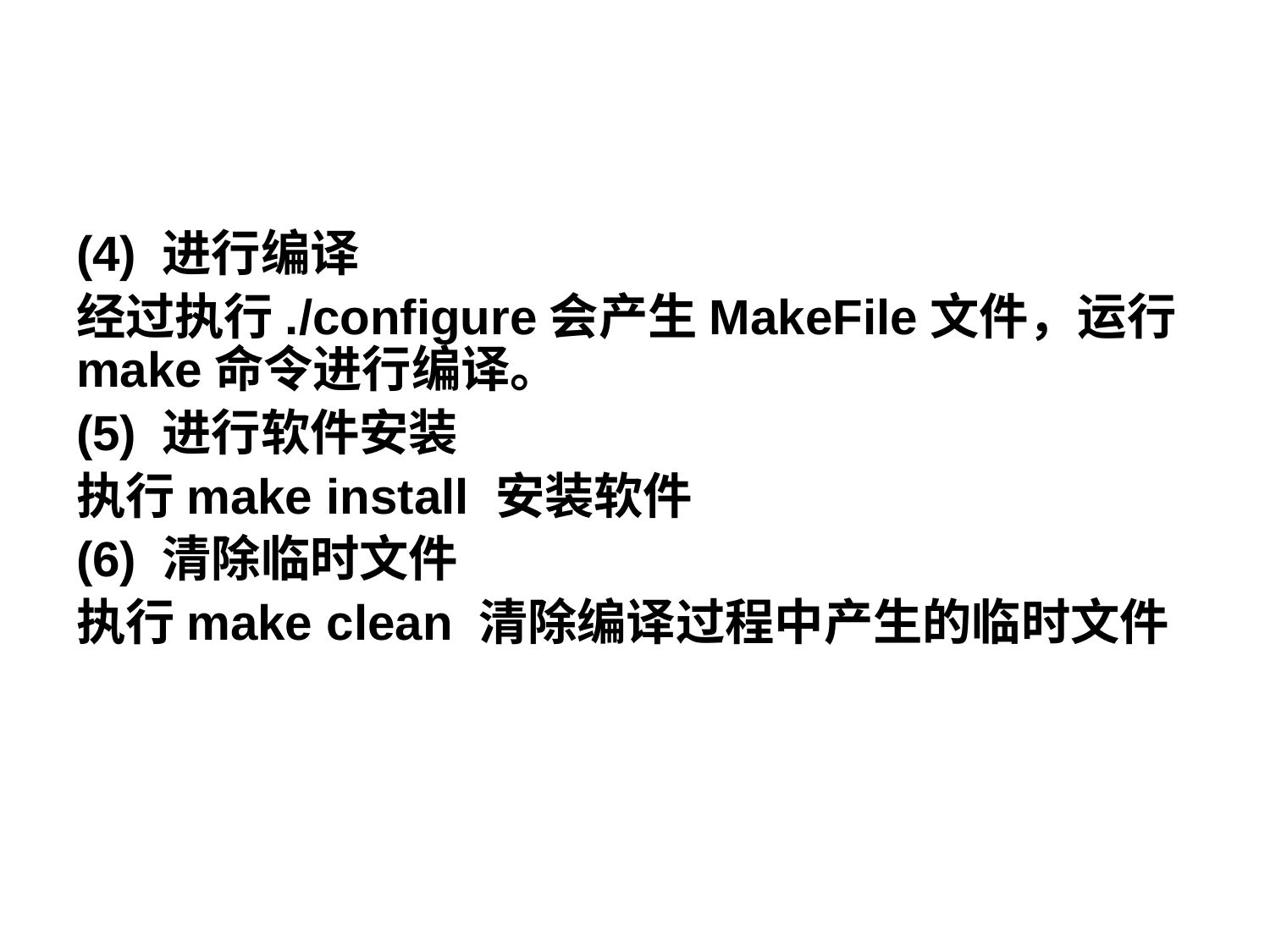

(4) 进行编译
经过执行./configure会产生MakeFile文件，运行make命令进行编译。
(5) 进行软件安装
执行make install 安装软件
(6) 清除临时文件
执行make clean 清除编译过程中产生的临时文件